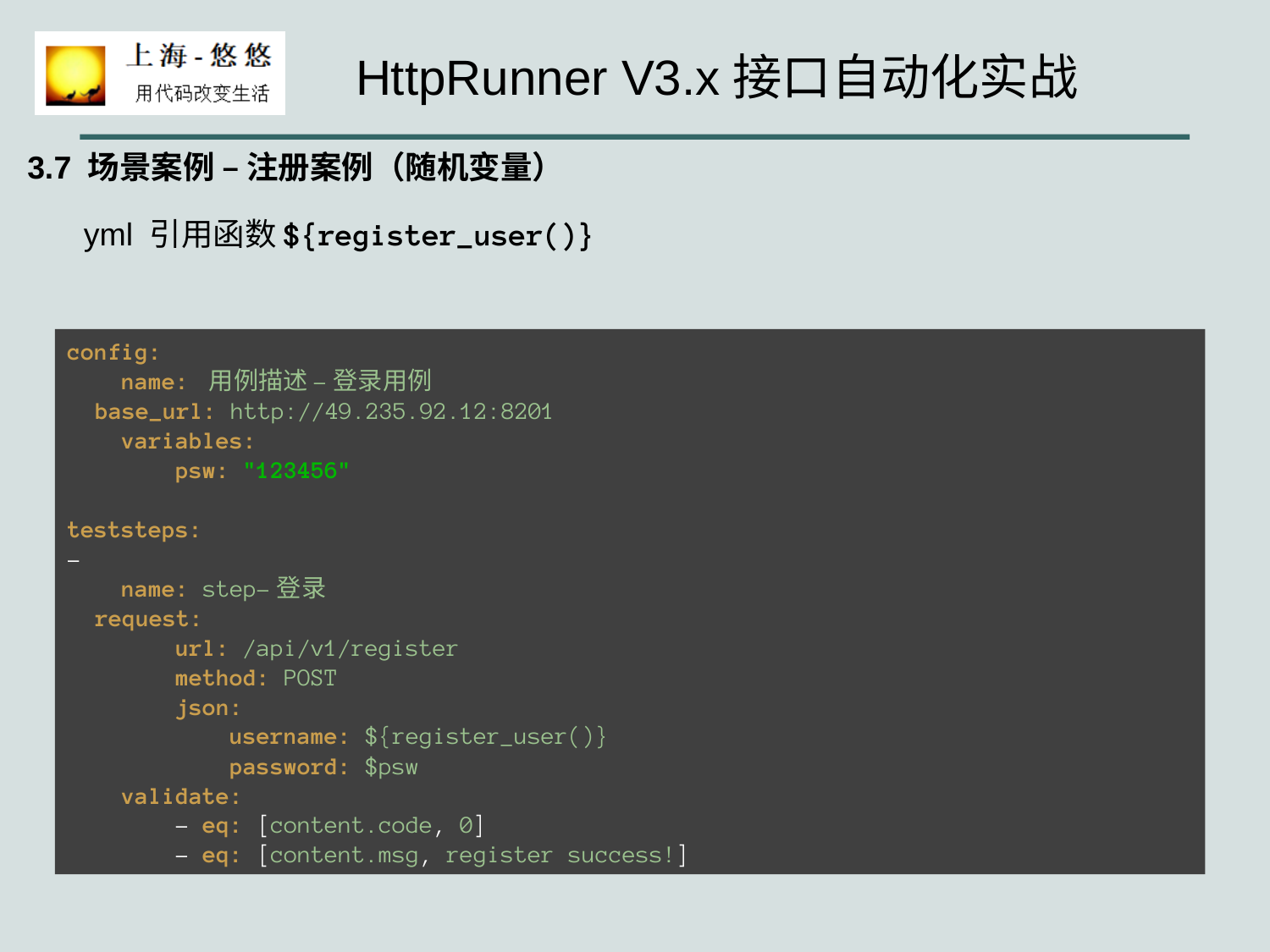

3.7 场景案例 – 注册案例（随机变量）
yml 引用函数${register_user()}
config:
    name: 用例描述-登录用例
    base_url: http://49.235.92.12:8201
    variables:
        psw: "123456"
teststeps:
-
    name: step-登录
    request:
        url: /api/v1/register
        method: POST
        json:
            username: ${register_user()}
            password: $psw
    validate:
        - eq: [content.code, 0]
        - eq: [content.msg, register success!]